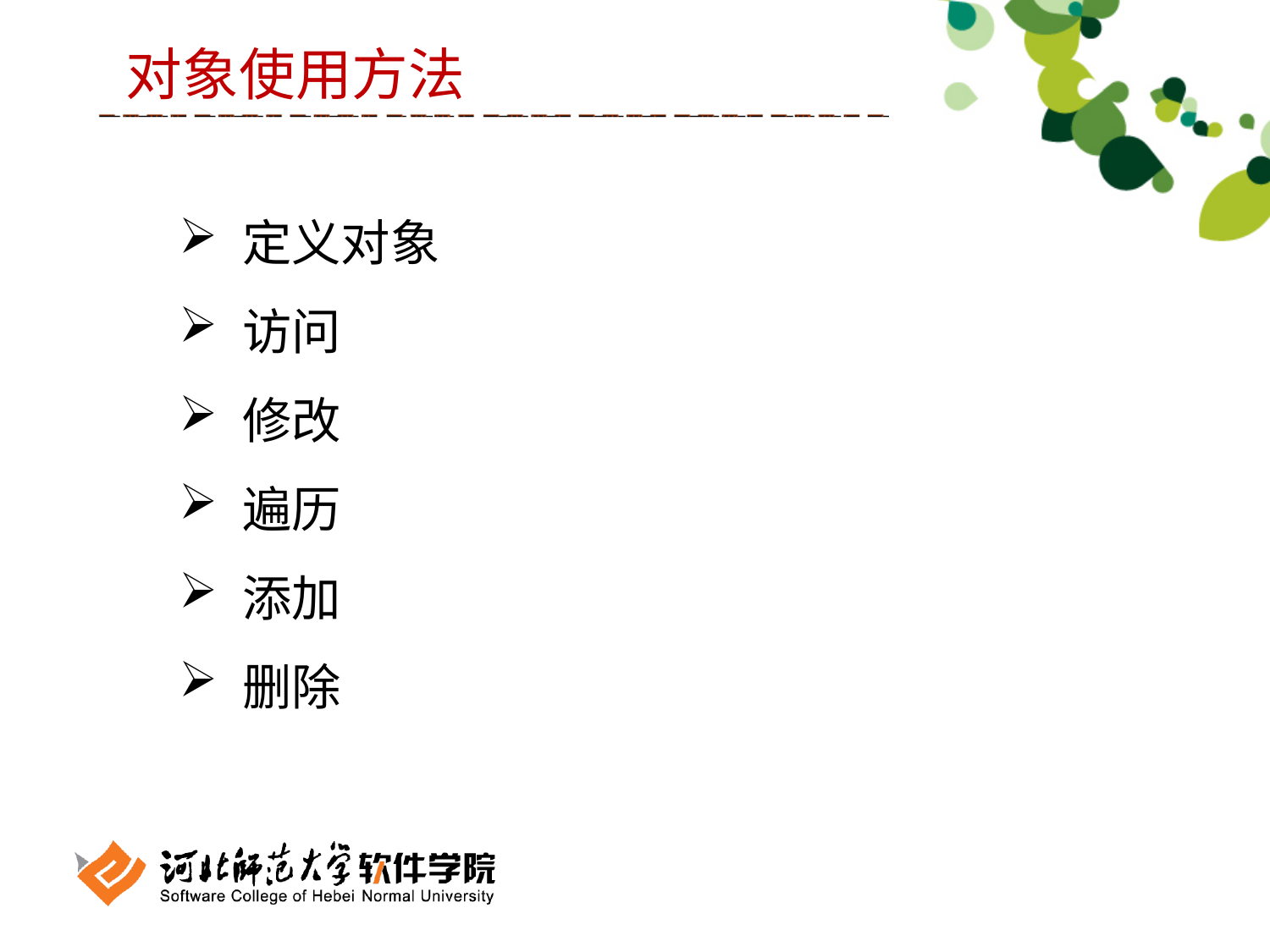

对象使用方法
定义对象
访问
修改
遍历
添加
删除